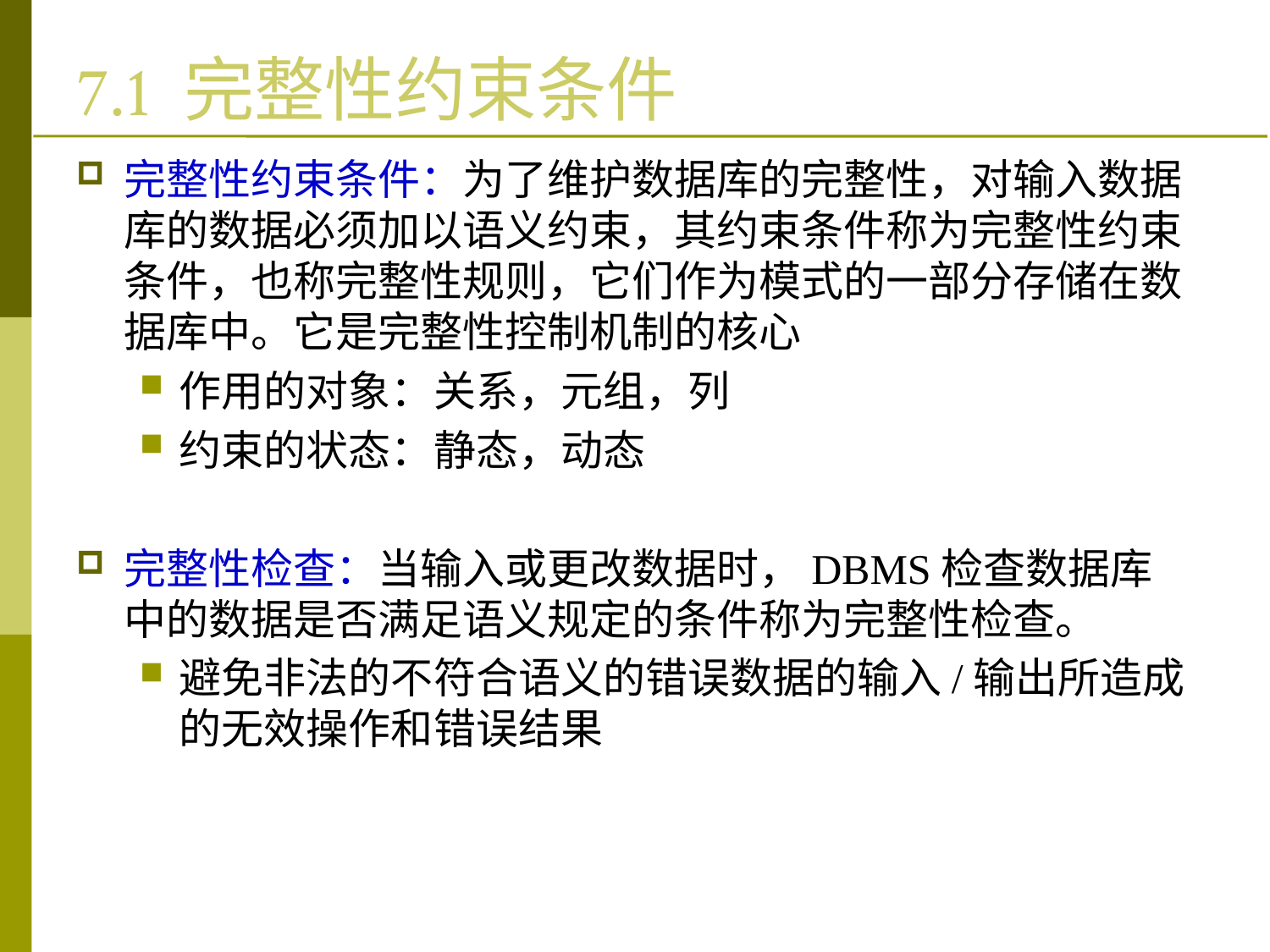

# 7.1 完整性约束条件
完整性约束条件：为了维护数据库的完整性，对输入数据库的数据必须加以语义约束，其约束条件称为完整性约束条件，也称完整性规则，它们作为模式的一部分存储在数据库中。它是完整性控制机制的核心
作用的对象：关系，元组，列
约束的状态：静态，动态

完整性检查：当输入或更改数据时，DBMS检查数据库中的数据是否满足语义规定的条件称为完整性检查。
避免非法的不符合语义的错误数据的输入/输出所造成的无效操作和错误结果